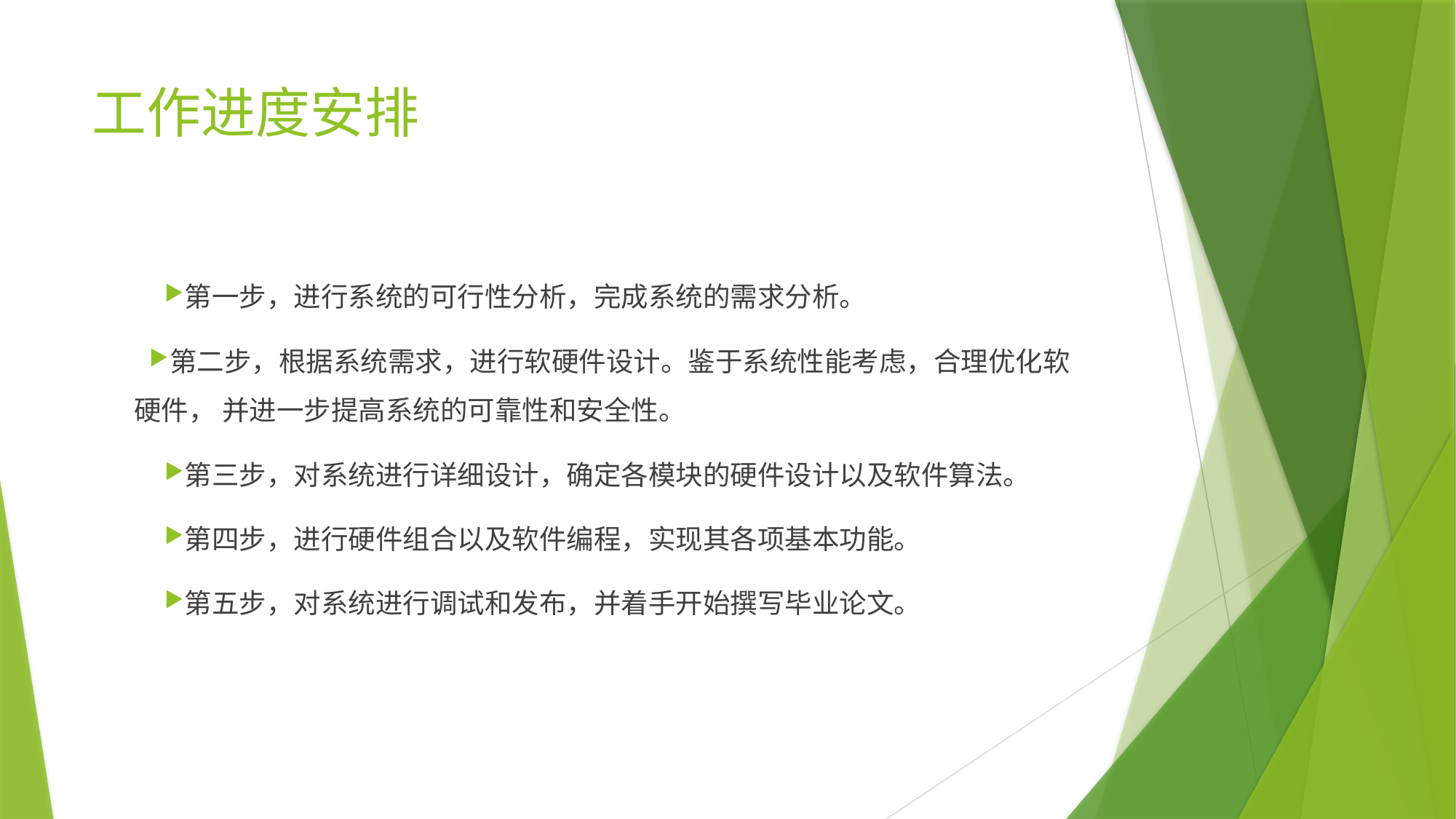

# 工作进度安排
第一步，进行系统的可行性分析，完成系统的需求分析。
第二步，根据系统需求，进行软硬件设计。鉴于系统性能考虑，合理优化软硬件， 并进一步提高系统的可靠性和安全性。
第三步，对系统进行详细设计，确定各模块的硬件设计以及软件算法。
第四步，进行硬件组合以及软件编程，实现其各项基本功能。
第五步，对系统进行调试和发布，并着手开始撰写毕业论文。